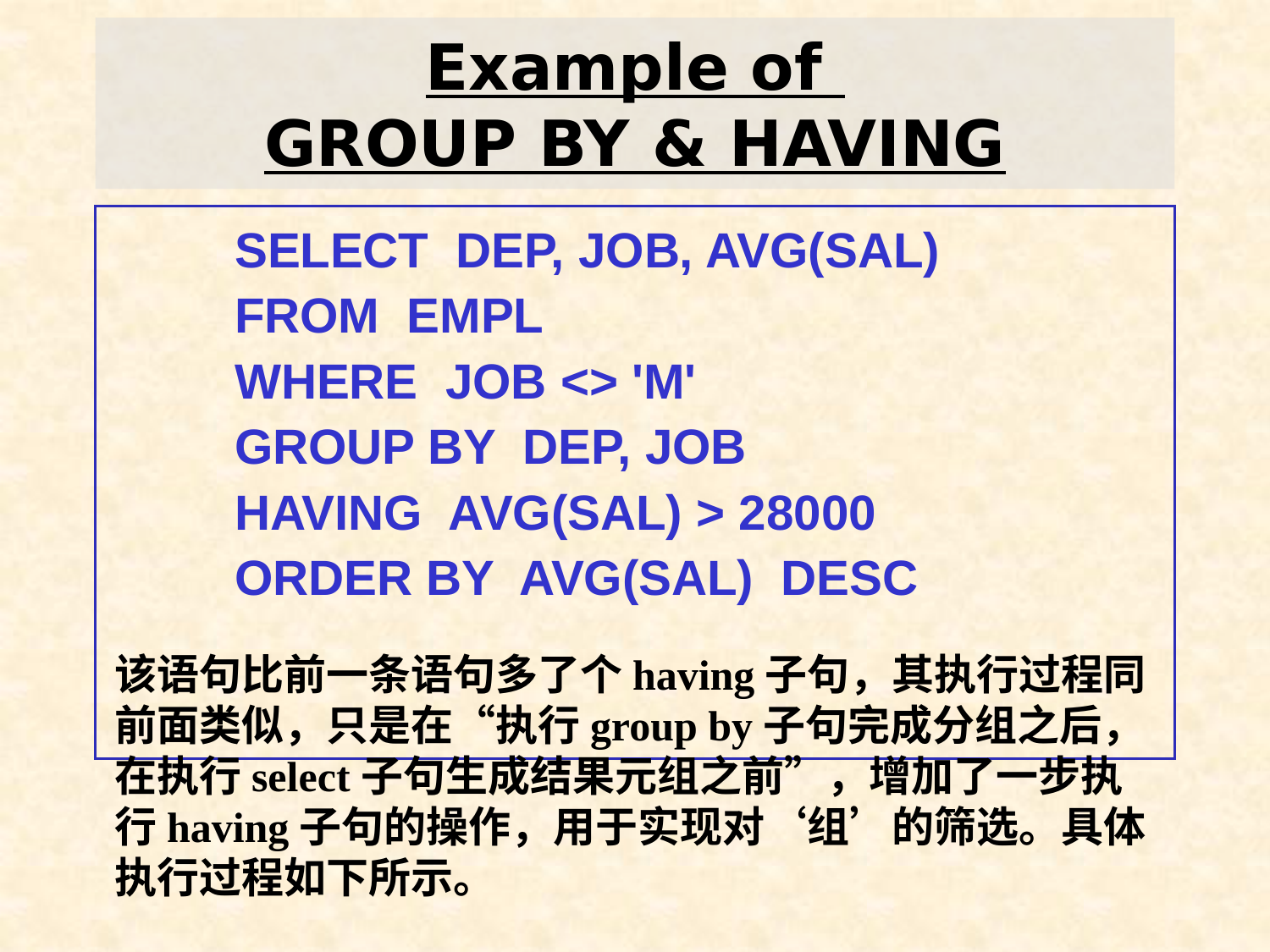

# Example of GROUP BY & HAVING
SELECT  DEP, JOB, AVG(SAL)
FROM  EMPL
WHERE  JOB <> 'M'
GROUP BY  DEP, JOB
HAVING  AVG(SAL) > 28000
ORDER BY  AVG(SAL)  DESC
该语句比前一条语句多了个having子句，其执行过程同前面类似，只是在“执行group by子句完成分组之后，在执行select子句生成结果元组之前”，增加了一步执行having子句的操作，用于实现对‘组’的筛选。具体执行过程如下所示。